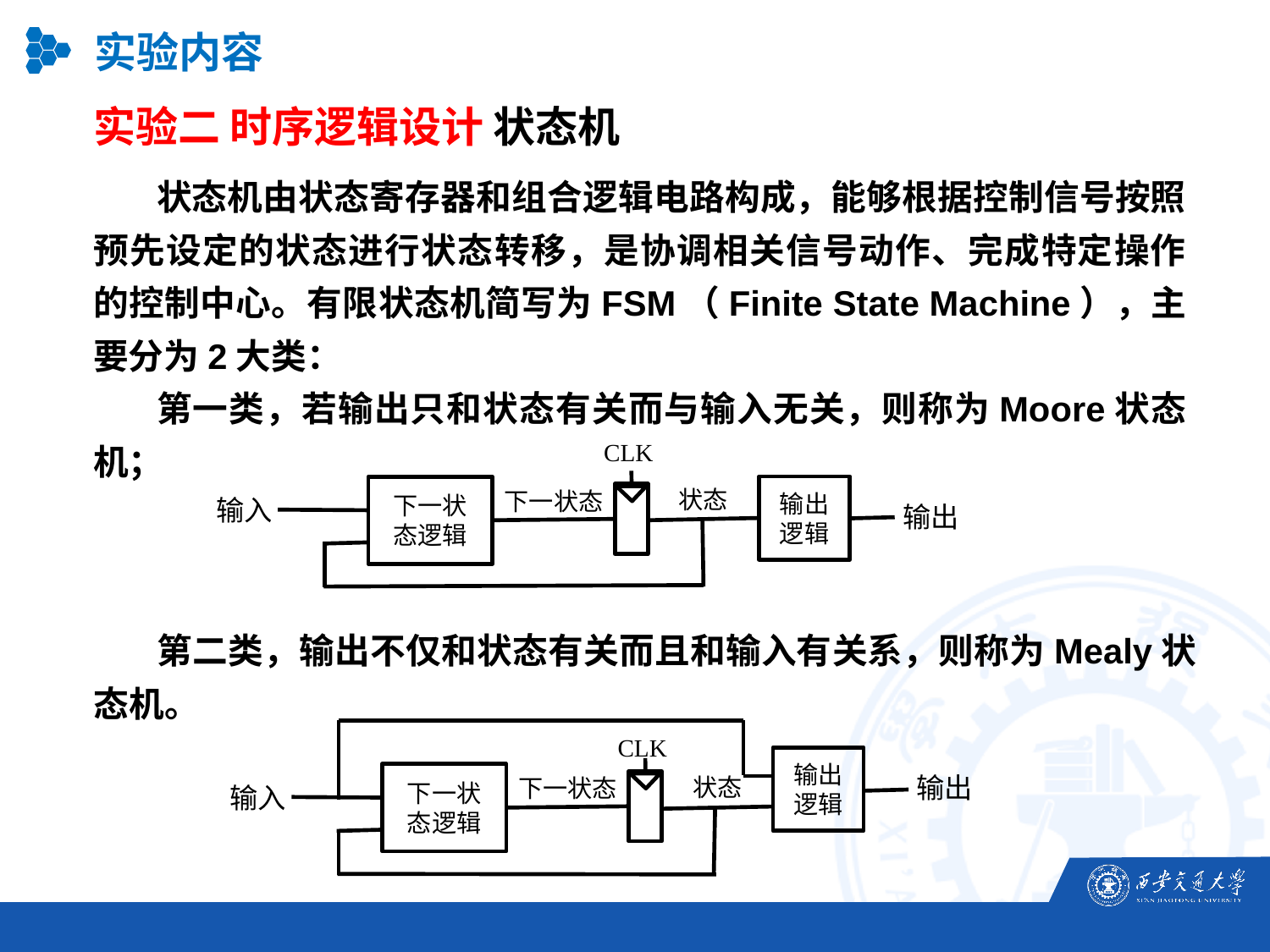

实验内容
实验二 时序逻辑设计 状态机
状态机由状态寄存器和组合逻辑电路构成，能够根据控制信号按照预先设定的状态进行状态转移，是协调相关信号动作、完成特定操作的控制中心。有限状态机简写为FSM（Finite State Machine），主要分为2大类：
第一类，若输出只和状态有关而与输入无关，则称为Moore状态机；
CLK

输出逻辑
下一状
态逻辑
状态
下一状态
输入
输出
第二类，输出不仅和状态有关而且和输入有关系，则称为Mealy状态机。
CLK

输出逻辑
下一状
态逻辑
输出
状态
下一状态
输入